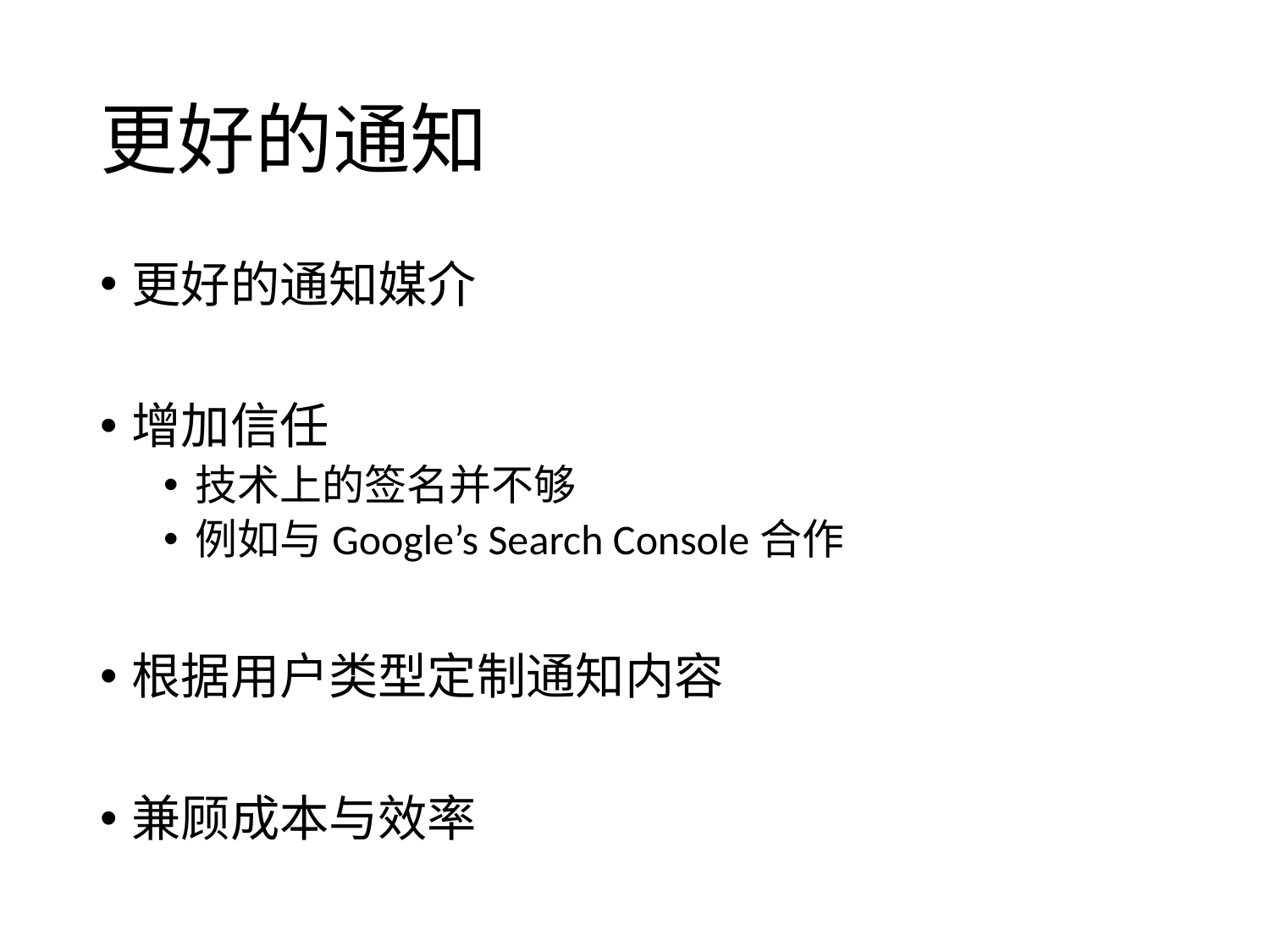

# 更好的通知
更好的通知媒介

增加信任
技术上的签名并不够
例如与Google’s Search Console合作

根据用户类型定制通知内容

兼顾成本与效率